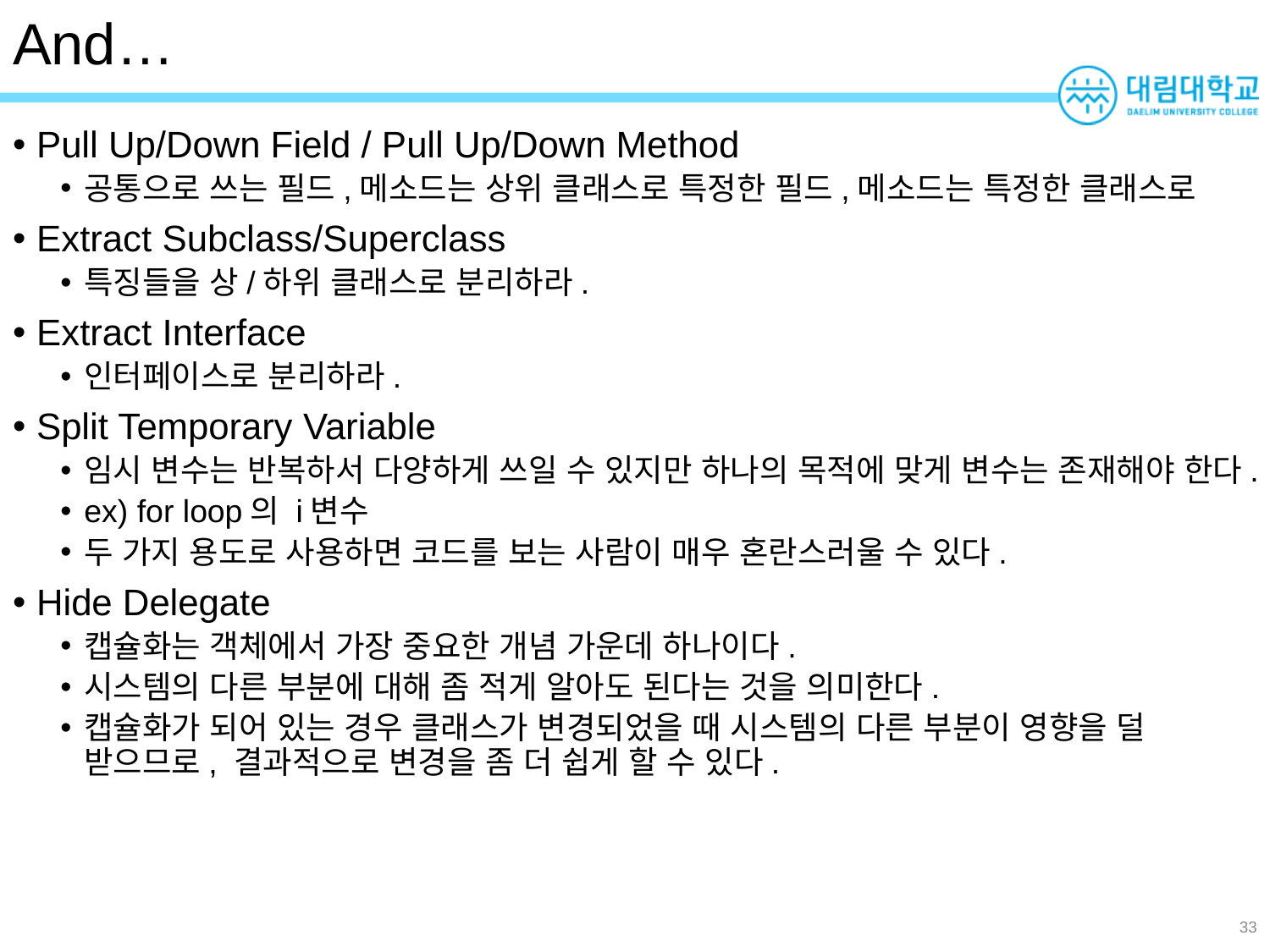

# And…
Pull Up/Down Field / Pull Up/Down Method
공통으로 쓰는 필드,메소드는 상위 클래스로 특정한 필드,메소드는 특정한 클래스로
Extract Subclass/Superclass
특징들을 상/하위 클래스로 분리하라.
Extract Interface
인터페이스로 분리하라.
Split Temporary Variable
임시 변수는 반복하서 다양하게 쓰일 수 있지만 하나의 목적에 맞게 변수는 존재해야 한다.
ex) for loop의 i변수
두 가지 용도로 사용하면 코드를 보는 사람이 매우 혼란스러울 수 있다.
Hide Delegate
캡슐화는 객체에서 가장 중요한 개념 가운데 하나이다.
시스템의 다른 부분에 대해 좀 적게 알아도 된다는 것을 의미한다.
캡슐화가 되어 있는 경우 클래스가 변경되었을 때 시스템의 다른 부분이 영향을 덜 받으므로, 결과적으로 변경을 좀 더 쉽게 할 수 있다.
33